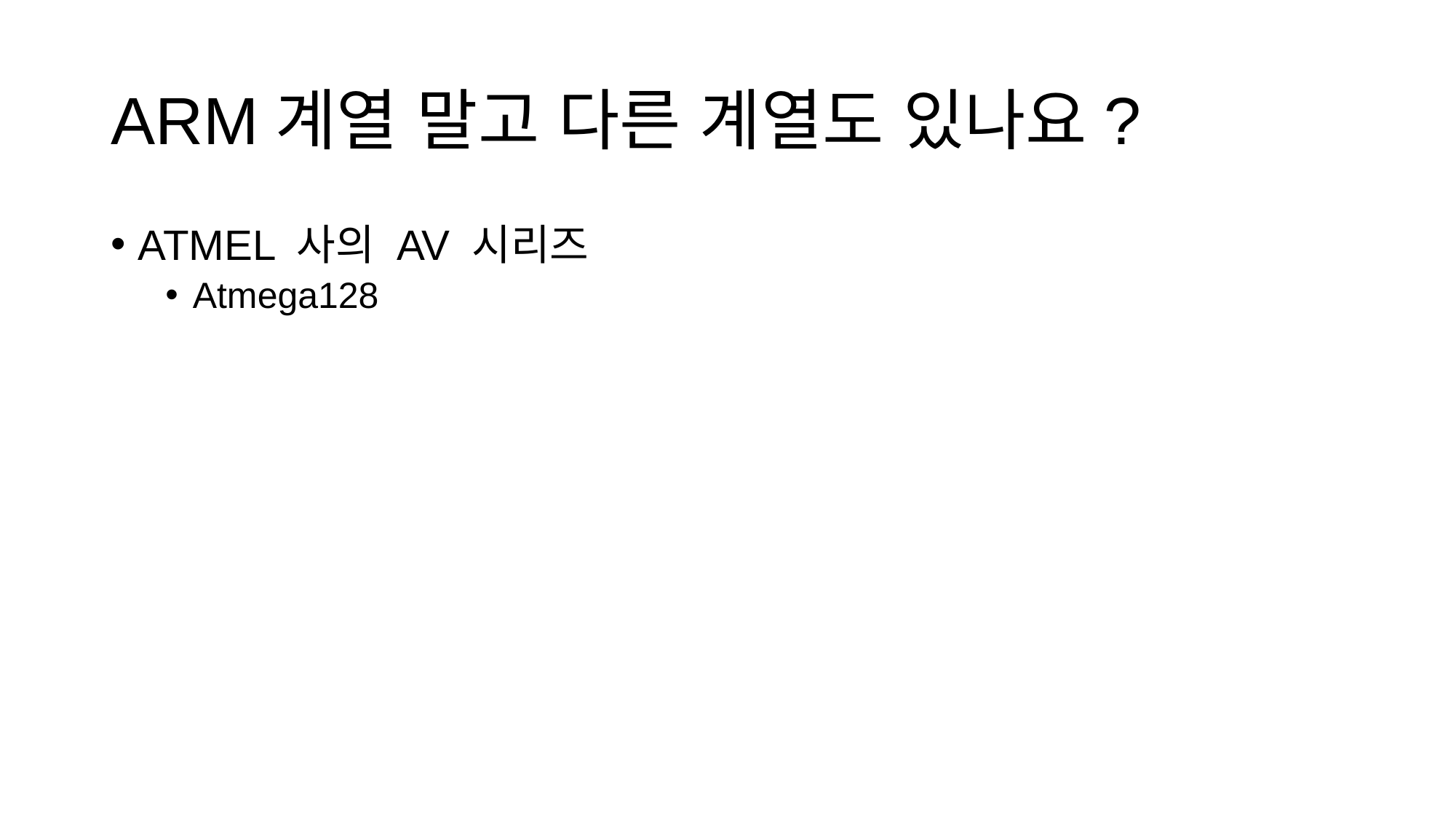

# ARM계열 말고 다른 계열도 있나요?
ATMEL 사의 AV 시리즈
Atmega128